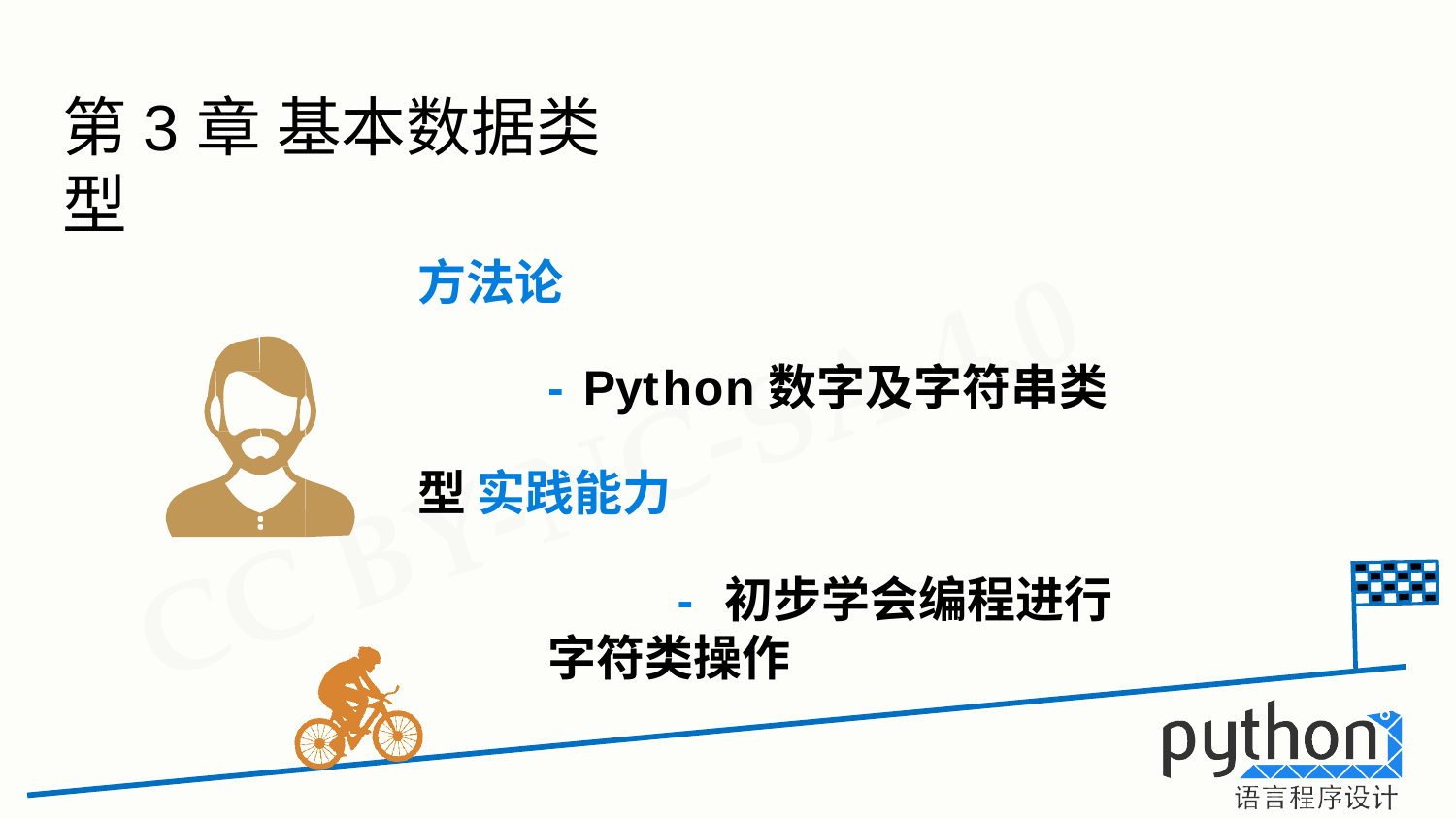

# 第3章 基本数据类型
方法论
- Python数字及字符串类型 实践能力

- 初步学会编程进行字符类操作